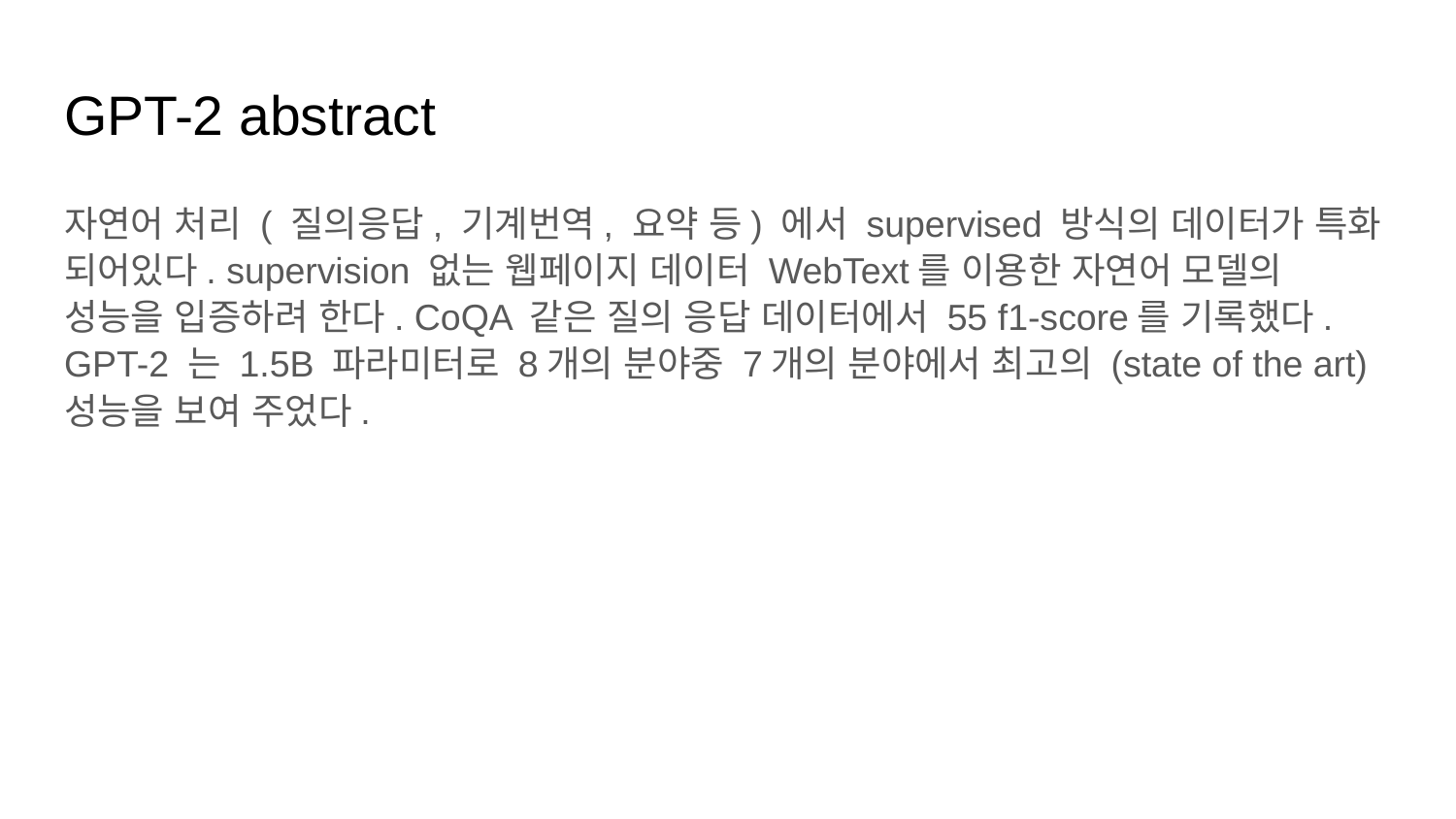

# GPT-2 abstract
자연어 처리 ( 질의응답, 기계번역, 요약 등) 에서 supervised 방식의 데이터가 특화 되어있다. supervision 없는 웹페이지 데이터 WebText를 이용한 자연어 모델의 성능을 입증하려 한다. CoQA 같은 질의 응답 데이터에서 55 f1-score를 기록했다. GPT-2 는 1.5B 파라미터로 8개의 분야중 7개의 분야에서 최고의 (state of the art) 성능을 보여 주었다.